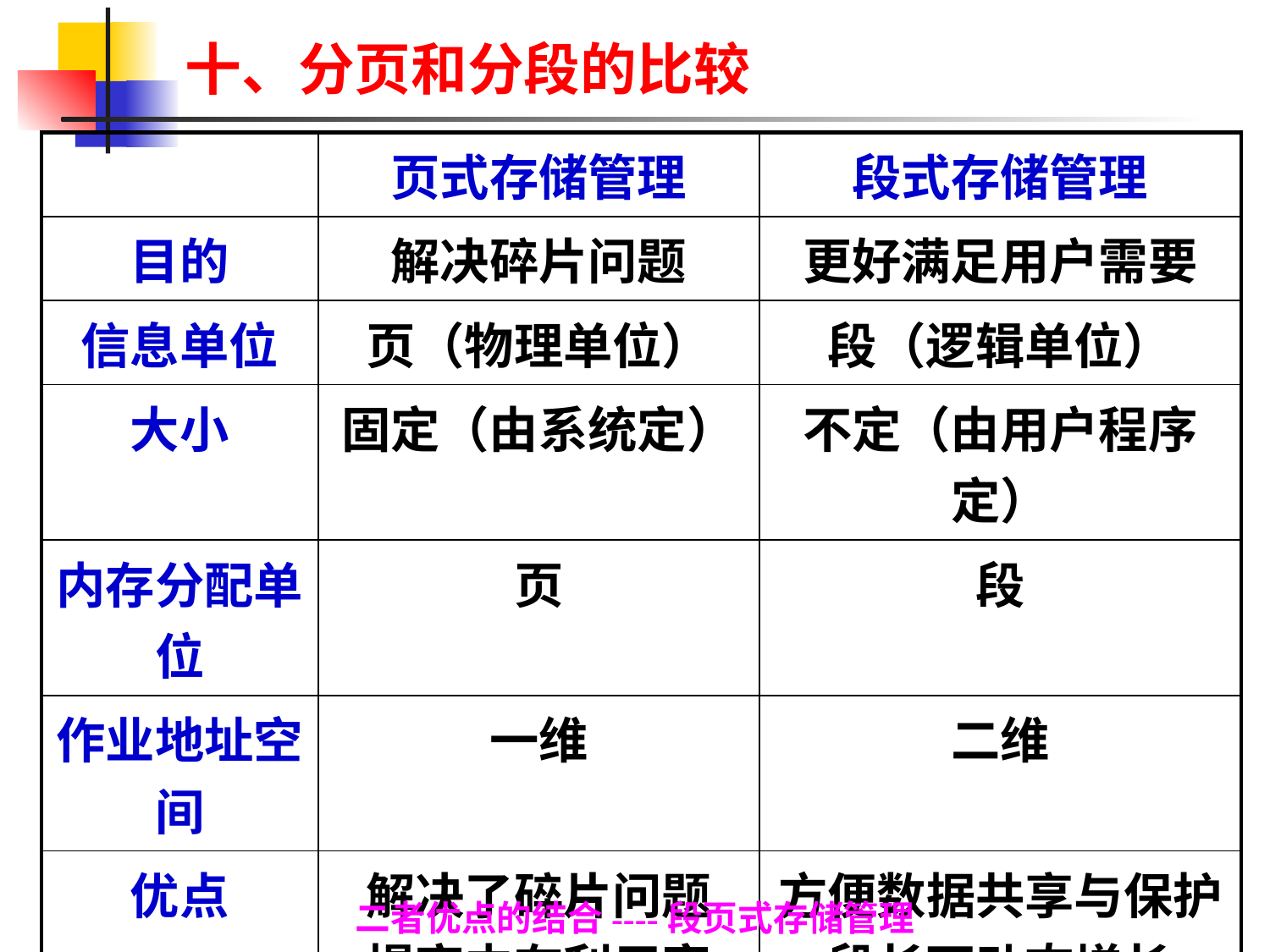

# 十、分页和分段的比较
|  | 页式存储管理 | 段式存储管理 |
| --- | --- | --- |
| 目的 | 解决碎片问题 | 更好满足用户需要 |
| 信息单位 | 页（物理单位） | 段（逻辑单位） |
| 大小 | 固定（由系统定） | 不定（由用户程序定） |
| 内存分配单位 | 页 | 段 |
| 作业地址空间 | 一维 | 二维 |
| 优点 | 解决了碎片问题 提高内存利用率 | 方便数据共享与保护 段长可动态增长 便于动态链接 |
二者优点的结合----段页式存储管理